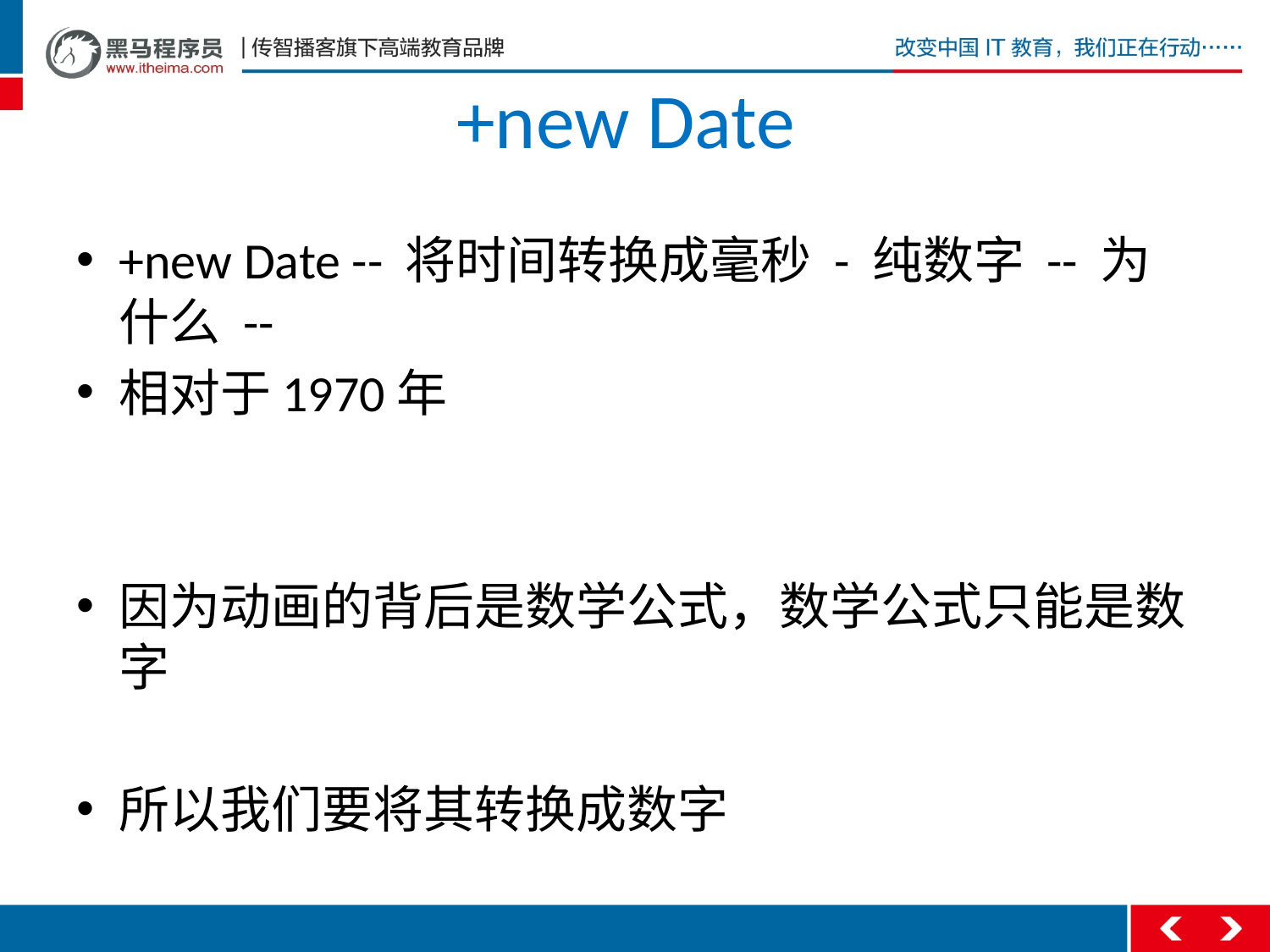

# +new Date
+new Date -- 将时间转换成毫秒 - 纯数字 -- 为什么 --
相对于1970年

因为动画的背后是数学公式，数学公式只能是数字

所以我们要将其转换成数字